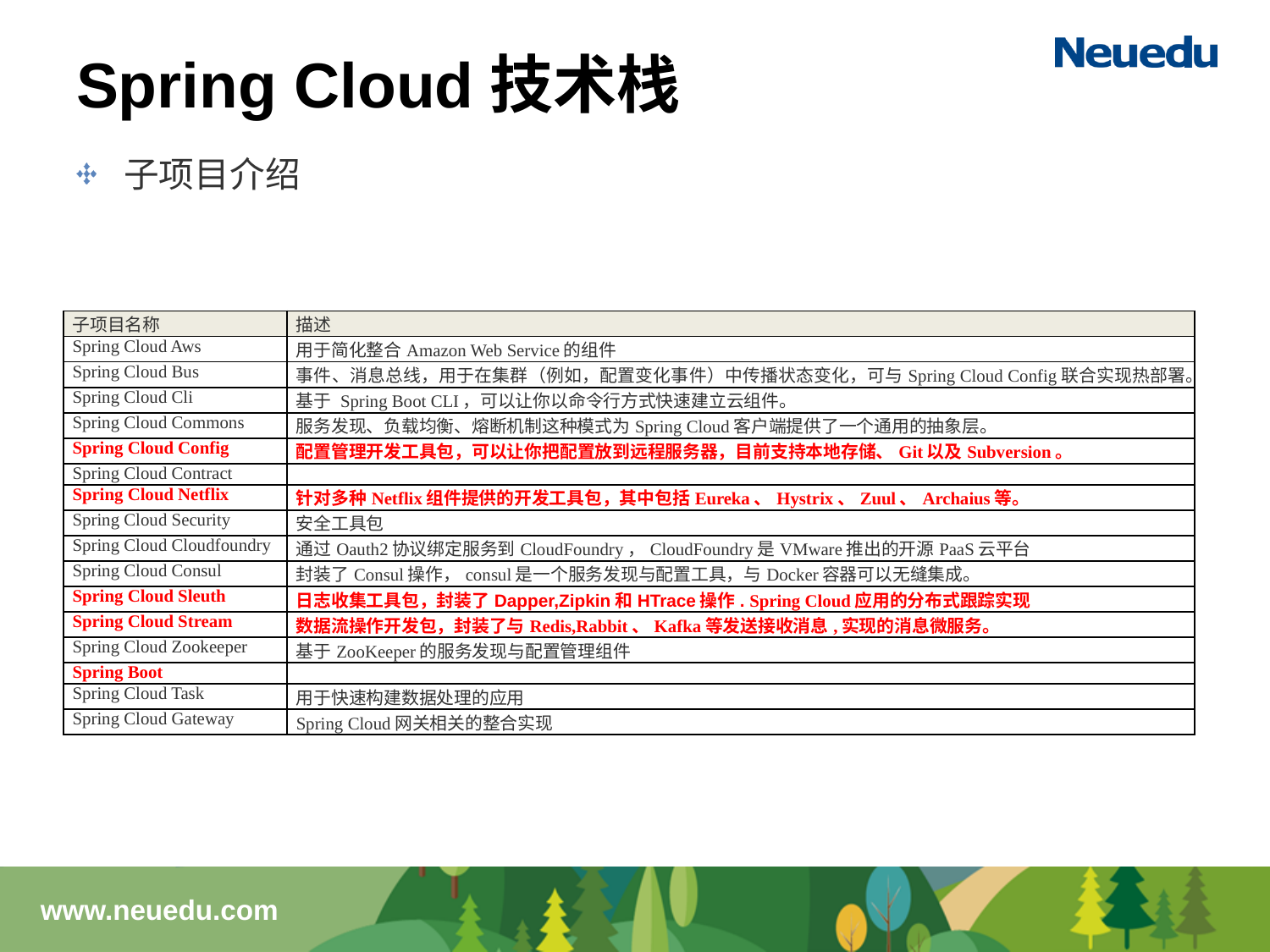

# Spring Cloud技术栈
子项目介绍
| 子项目名称 | 描述 |
| --- | --- |
| Spring Cloud Aws | 用于简化整合Amazon Web Service的组件 |
| Spring Cloud Bus | 事件、消息总线，用于在集群（例如，配置变化事件）中传播状态变化，可与Spring Cloud Config联合实现热部署。 |
| Spring Cloud Cli | 基于 Spring Boot CLI，可以让你以命令行方式快速建立云组件。 |
| Spring Cloud Commons | 服务发现、负载均衡、熔断机制这种模式为Spring Cloud客户端提供了一个通用的抽象层。 |
| Spring Cloud Config | 配置管理开发工具包，可以让你把配置放到远程服务器，目前支持本地存储、Git以及Subversion。 |
| Spring Cloud Contract |  |
| Spring Cloud Netflix | 针对多种Netflix组件提供的开发工具包，其中包括Eureka、Hystrix、Zuul、Archaius等。 |
| Spring Cloud Security | 安全工具包 |
| Spring Cloud Cloudfoundry | 通过Oauth2协议绑定服务到CloudFoundry，CloudFoundry是VMware推出的开源PaaS云平台 |
| Spring Cloud Consul | 封装了Consul操作，consul是一个服务发现与配置工具，与Docker容器可以无缝集成。 |
| Spring Cloud Sleuth | 日志收集工具包，封装了Dapper,Zipkin和HTrace操作. Spring Cloud应用的分布式跟踪实现 |
| Spring Cloud Stream | 数据流操作开发包，封装了与Redis,Rabbit、Kafka等发送接收消息,实现的消息微服务。 |
| Spring Cloud Zookeeper | 基于ZooKeeper的服务发现与配置管理组件 |
| Spring Boot |  |
| Spring Cloud Task | 用于快速构建数据处理的应用 |
| Spring Cloud Gateway | Spring Cloud网关相关的整合实现 |